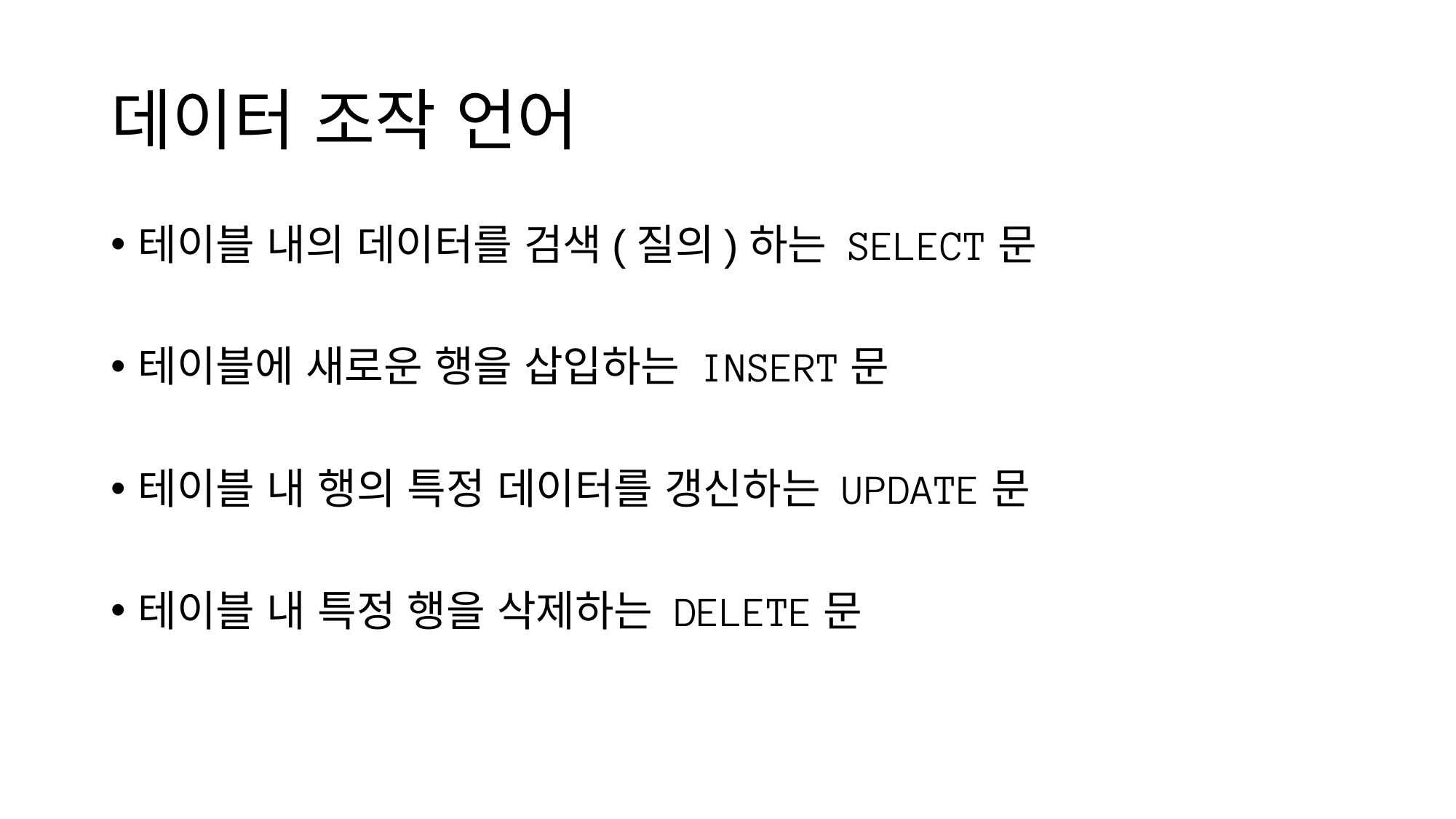

# 데이터 조작 언어
테이블 내의 데이터를 검색(질의)하는 SELECT문

테이블에 새로운 행을 삽입하는 INSERT문

테이블 내 행의 특정 데이터를 갱신하는 UPDATE문

테이블 내 특정 행을 삭제하는 DELETE문